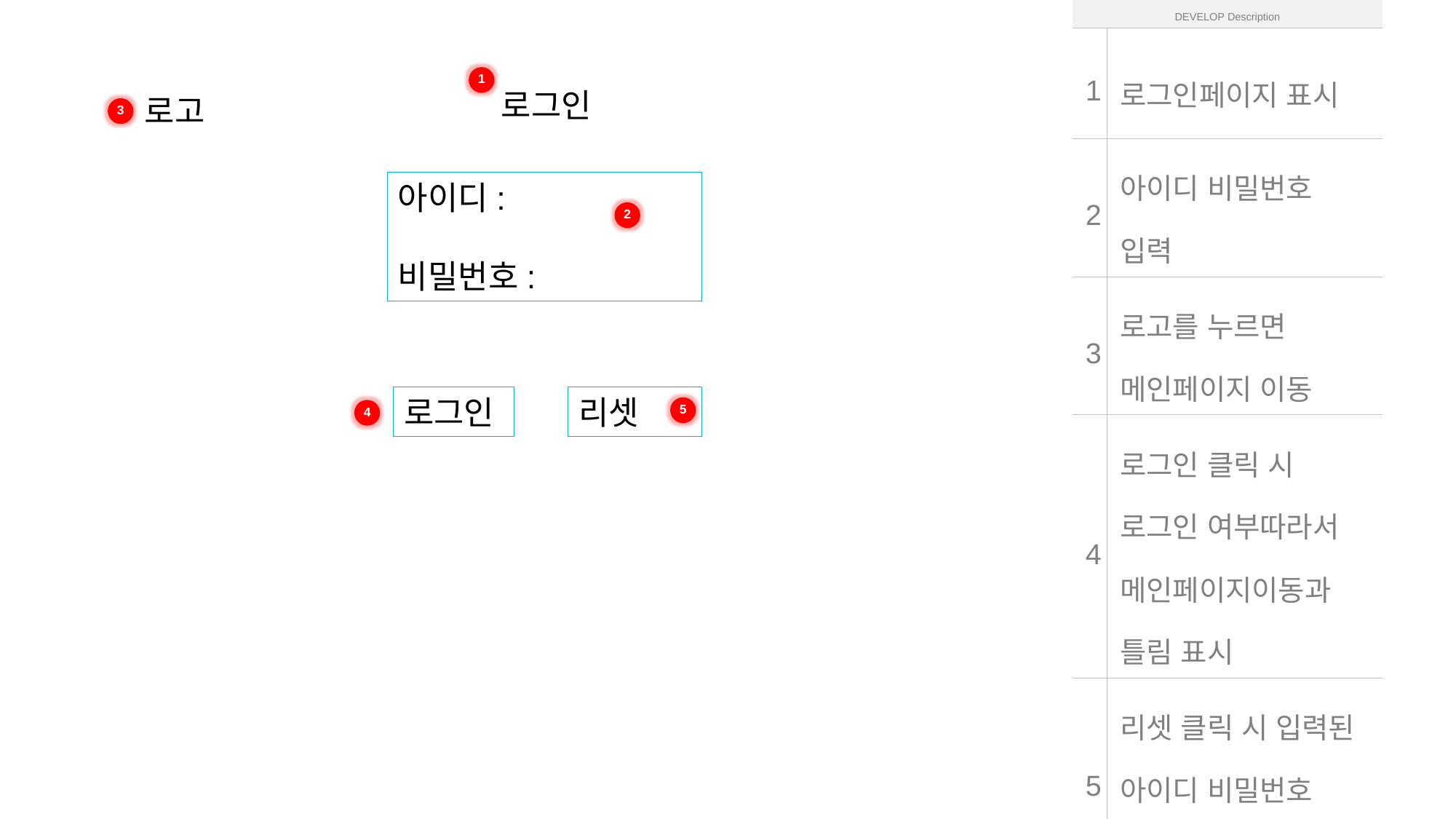

| DEVELOP Description |  |
| --- | --- |
| 1 | 로그인페이지 표시 |
| 2 | 아이디 비밀번호 입력 |
| 3 | 로고를 누르면 메인페이지 이동 |
| 4 | 로그인 클릭 시 로그인 여부따라서 메인페이지이동과 틀림 표시 |
| 5 | 리셋 클릭 시 입력된 아이디 비밀번호 지워짐 |
|  |  |
1

로그인
로고
3

아이디:

비밀번호:
2

로그인
리셋
5

4